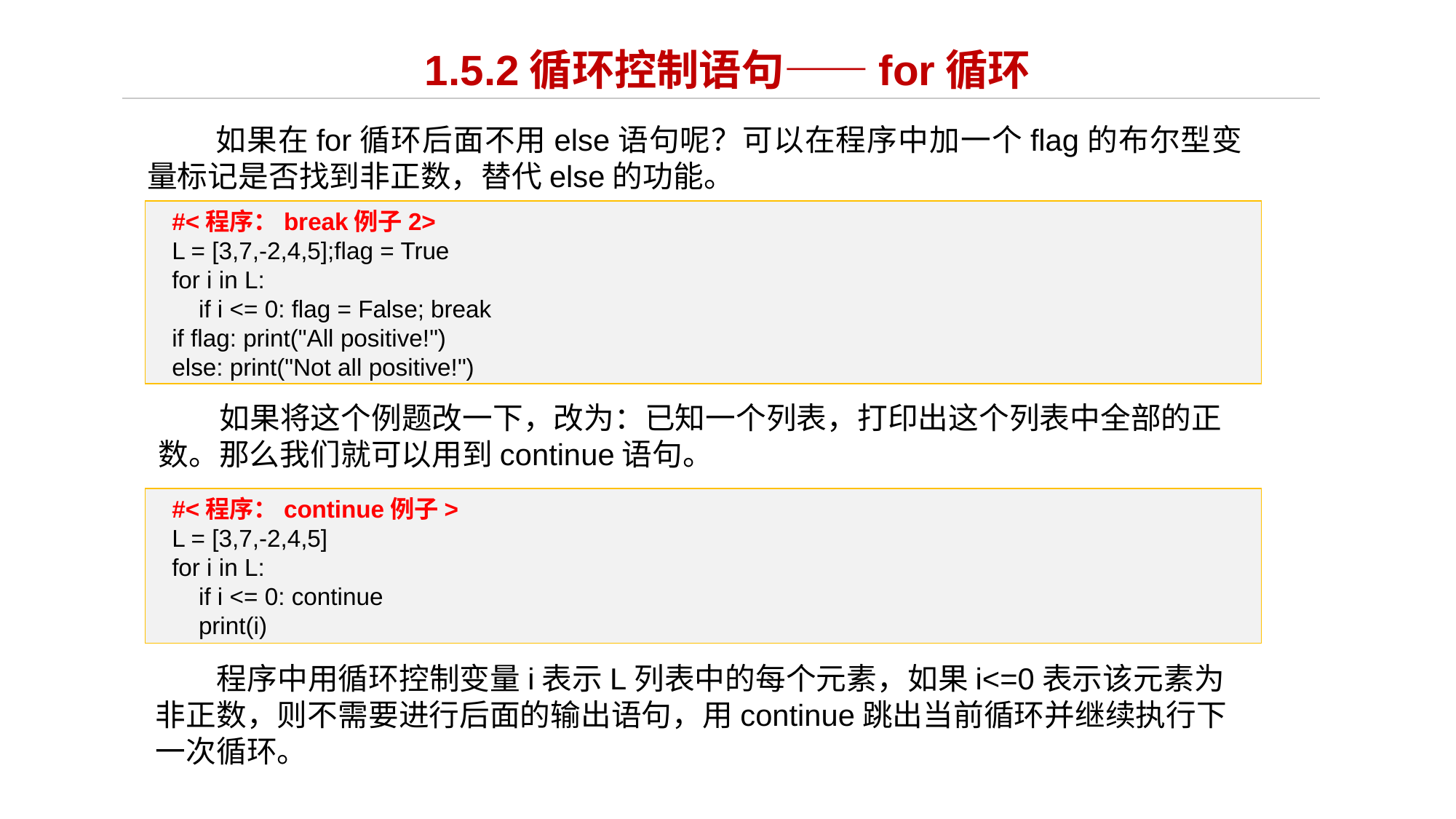

# 1.5.2循环控制语句——for循环
        如果在for循环后面不用else语句呢？可以在程序中加一个flag的布尔型变量标记是否找到非正数，替代else的功能。
#<程序：break例子2>
L = [3,7,-2,4,5];flag = True
for i in L:
    if i <= 0: flag = False; break
if flag: print("All positive!")
else: print("Not all positive!")
        如果将这个例题改一下，改为：已知一个列表，打印出这个列表中全部的正数。那么我们就可以用到continue语句。
#<程序：continue例子>
L = [3,7,-2,4,5]
for i in L:
    if i <= 0: continue
    print(i)
        程序中用循环控制变量i表示L列表中的每个元素，如果i<=0表示该元素为非正数，则不需要进行后面的输出语句，用continue跳出当前循环并继续执行下一次循环。